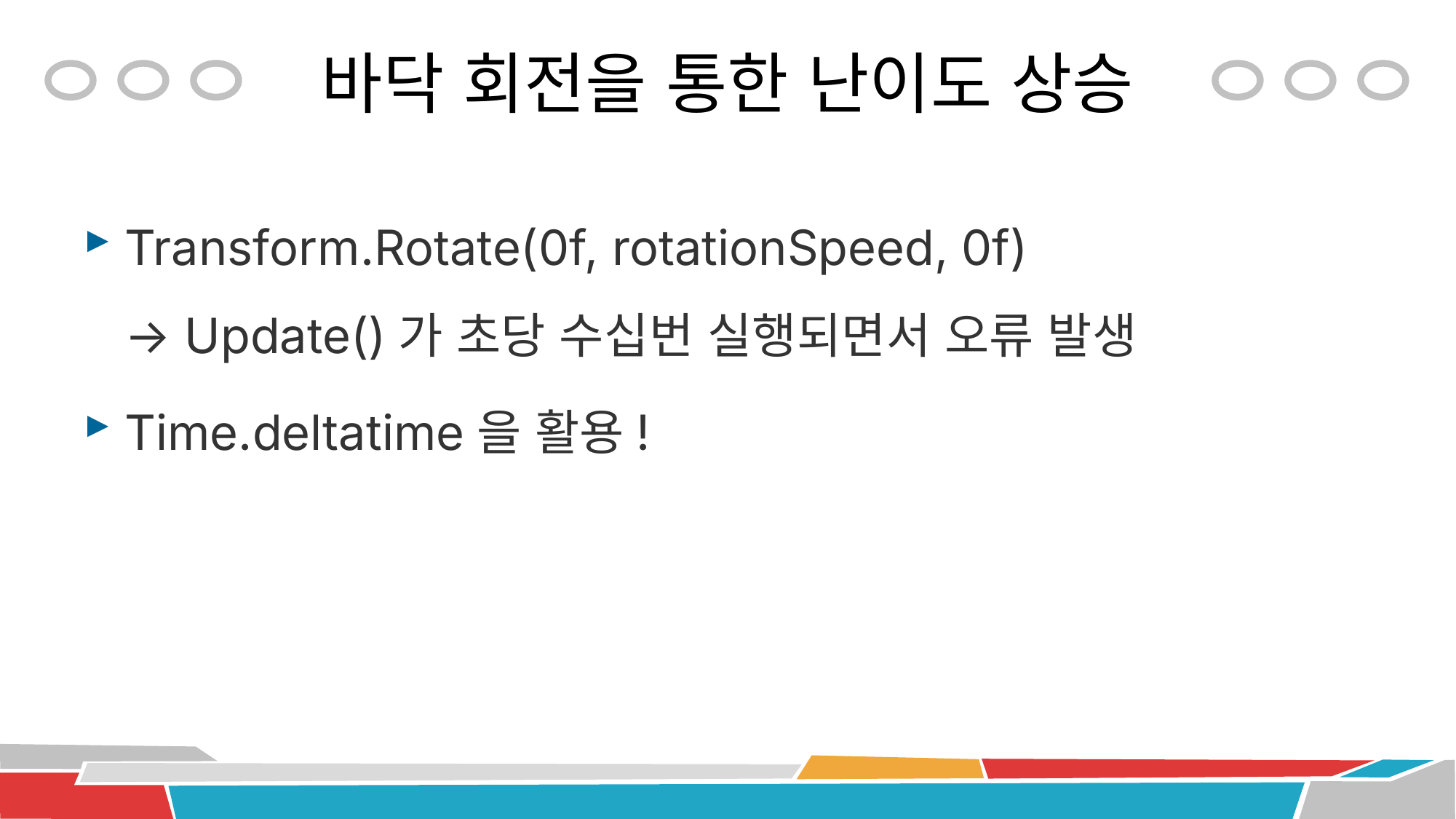

# 바닥 회전을 통한 난이도 상승
Transform.Rotate(0f, rotationSpeed, 0f)
-> Update()가 초당 수십번 실행되면서 오류 발생
Time.deltatime을 활용!